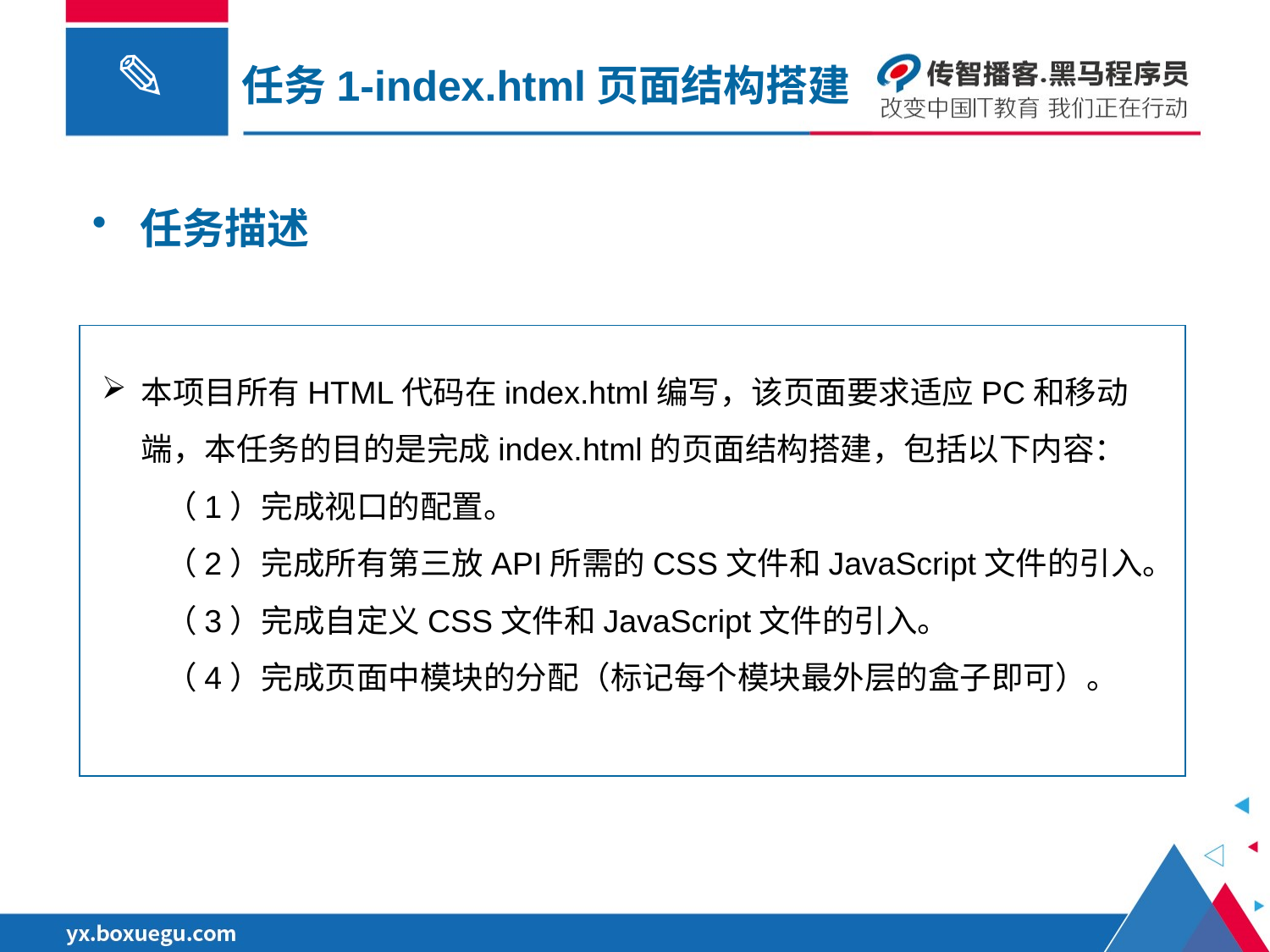

任务1-index.html页面结构搭建
任务描述

本项目所有HTML代码在index.html编写，该页面要求适应PC和移动端，本任务的目的是完成index.html的页面结构搭建，包括以下内容：
（1）完成视口的配置。
（2）完成所有第三放API所需的CSS文件和JavaScript文件的引入。
（3）完成自定义CSS文件和JavaScript文件的引入。
（4）完成页面中模块的分配（标记每个模块最外层的盒子即可）。